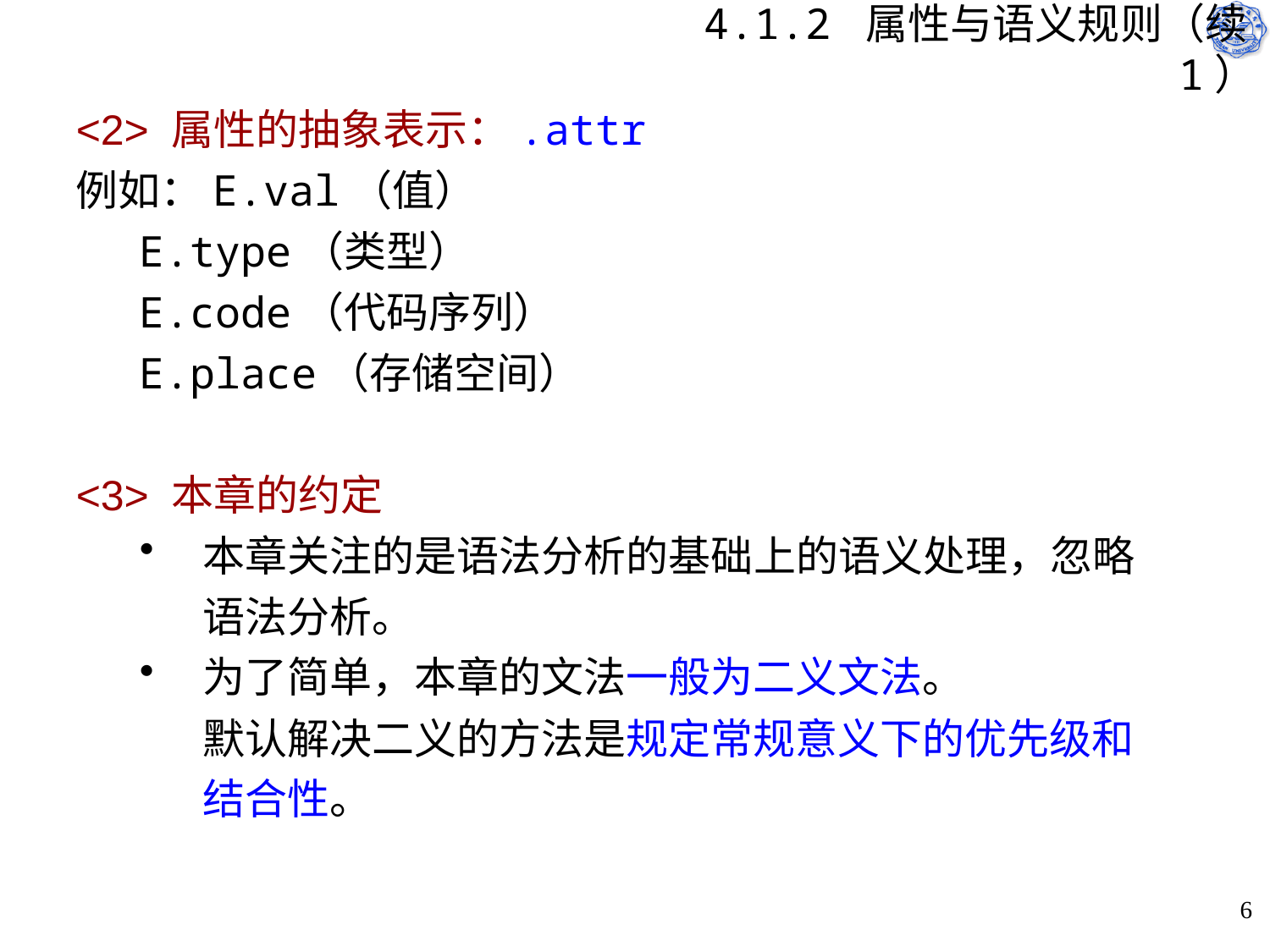

# 4.1.2 属性与语义规则（续1）
<2> 属性的抽象表示：.attr
例如：E.val（值）
	E.type（类型）
	E.code（代码序列）
	E.place（存储空间）

<3> 本章的约定
本章关注的是语法分析的基础上的语义处理，忽略语法分析。
为了简单，本章的文法一般为二义文法。
默认解决二义的方法是规定常规意义下的优先级和结合性。
6